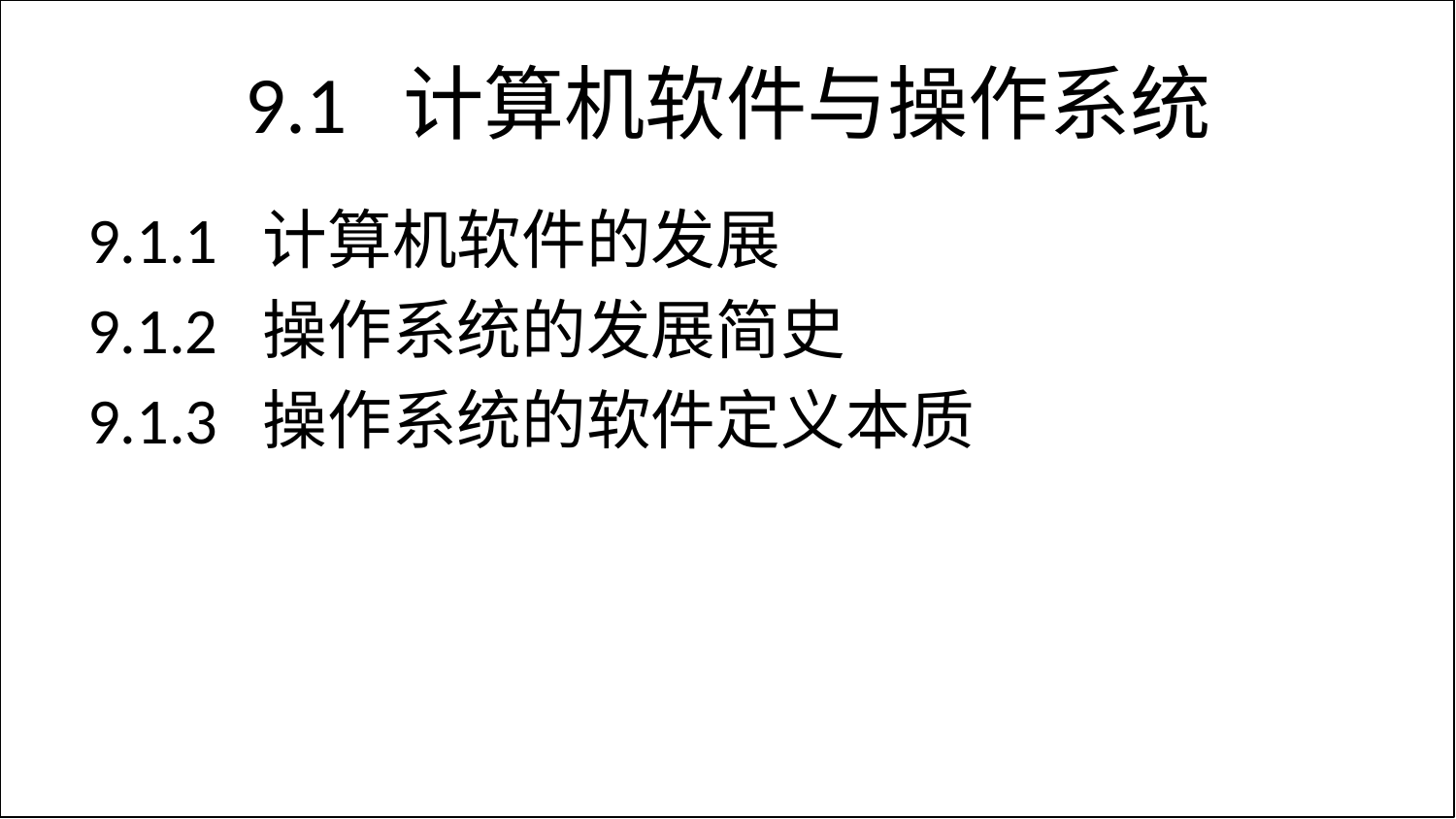

# 9.1  计算机软件与操作系统
9.1.1  计算机软件的发展
9.1.2  操作系统的发展简史
9.1.3  操作系统的软件定义本质